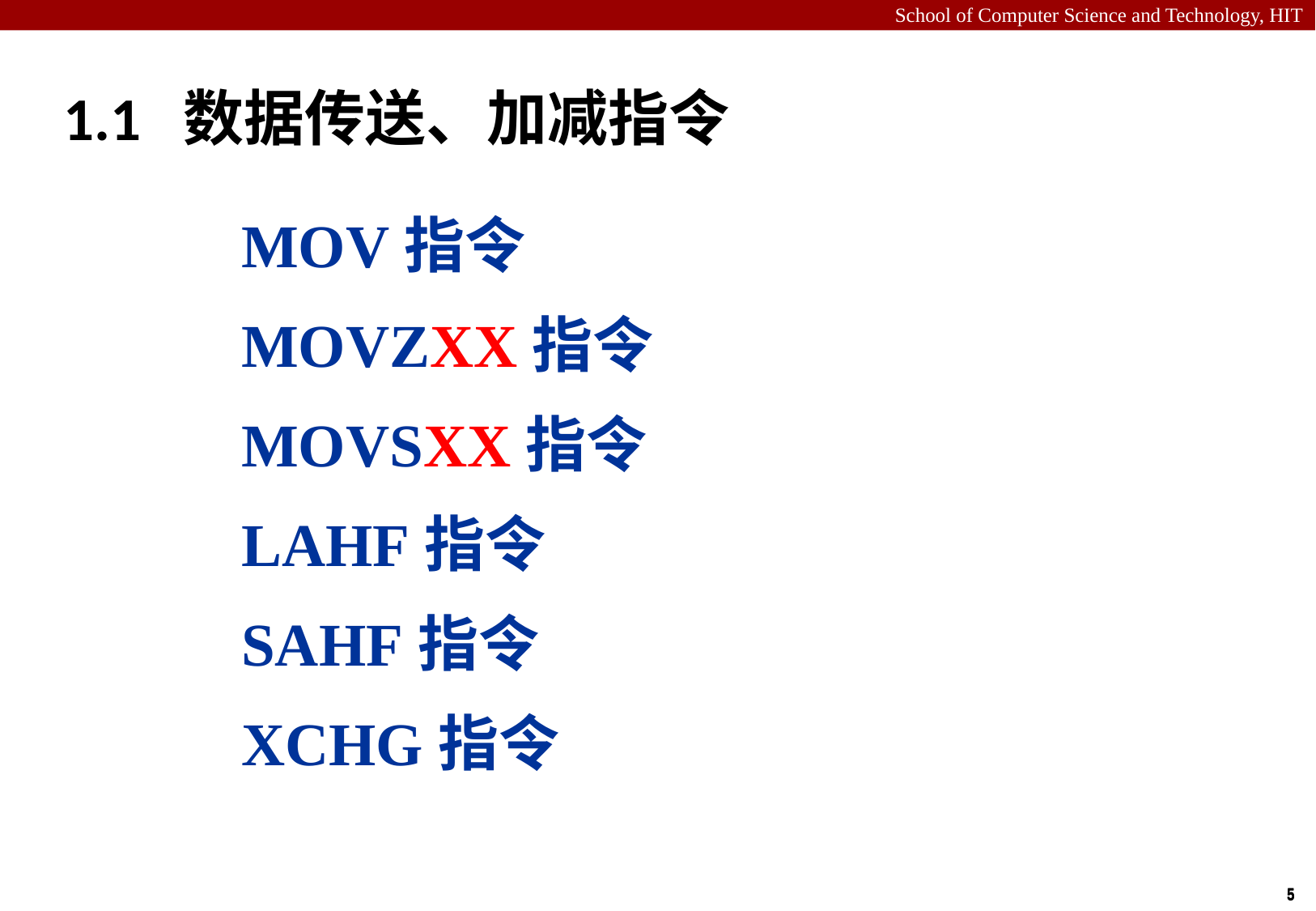

# 1.1  数据传送、加减指令
 MOV指令
 MOVZXX指令
 MOVSXX指令
 LAHF指令
 SAHF指令
 XCHG指令